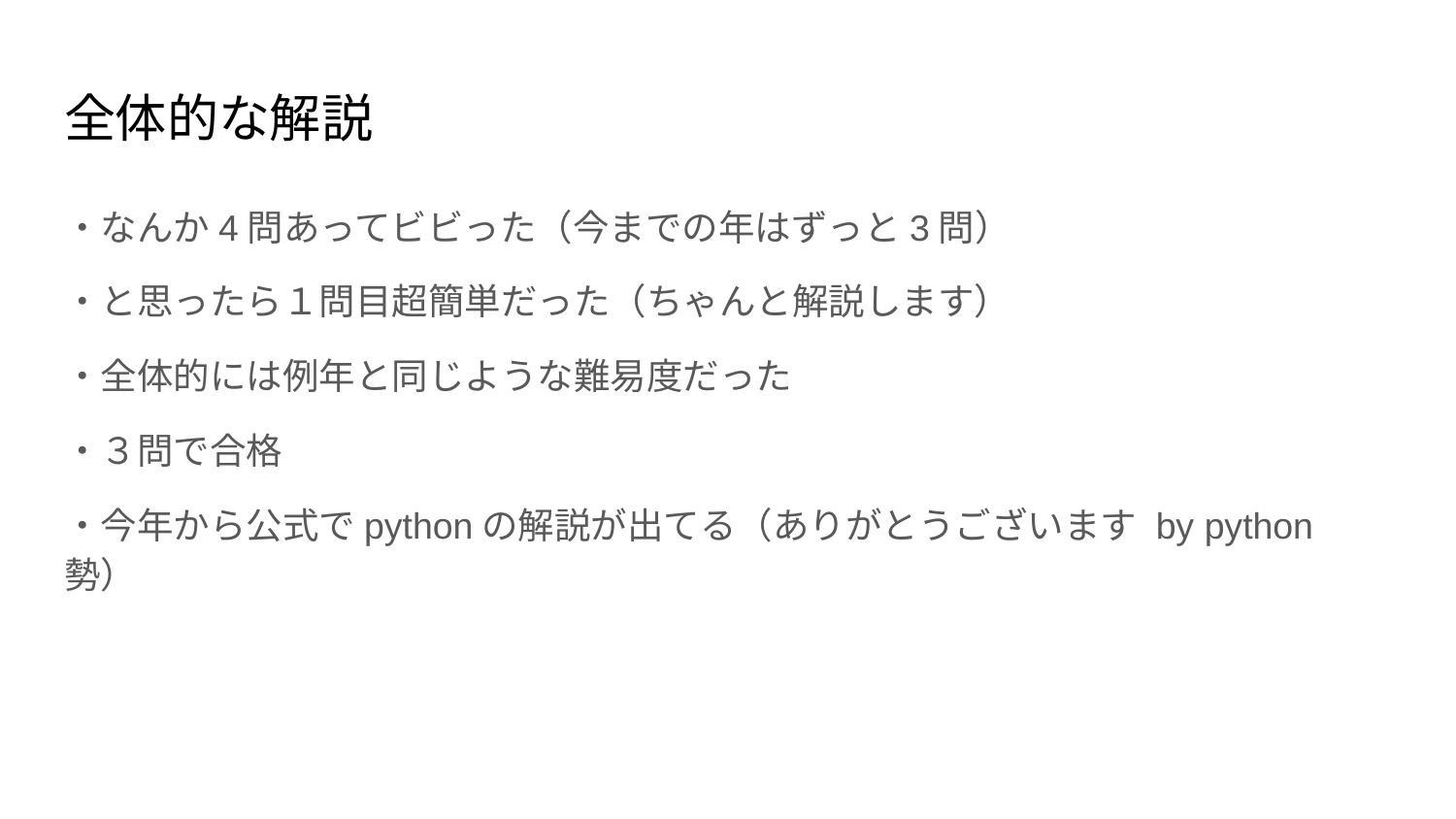

# 全体的な解説
・なんか4問あってビビった（今までの年はずっと3問）
・と思ったら１問目超簡単だった（ちゃんと解説します）
・全体的には例年と同じような難易度だった
・３問で合格
・今年から公式でpythonの解説が出てる（ありがとうございます by python勢）